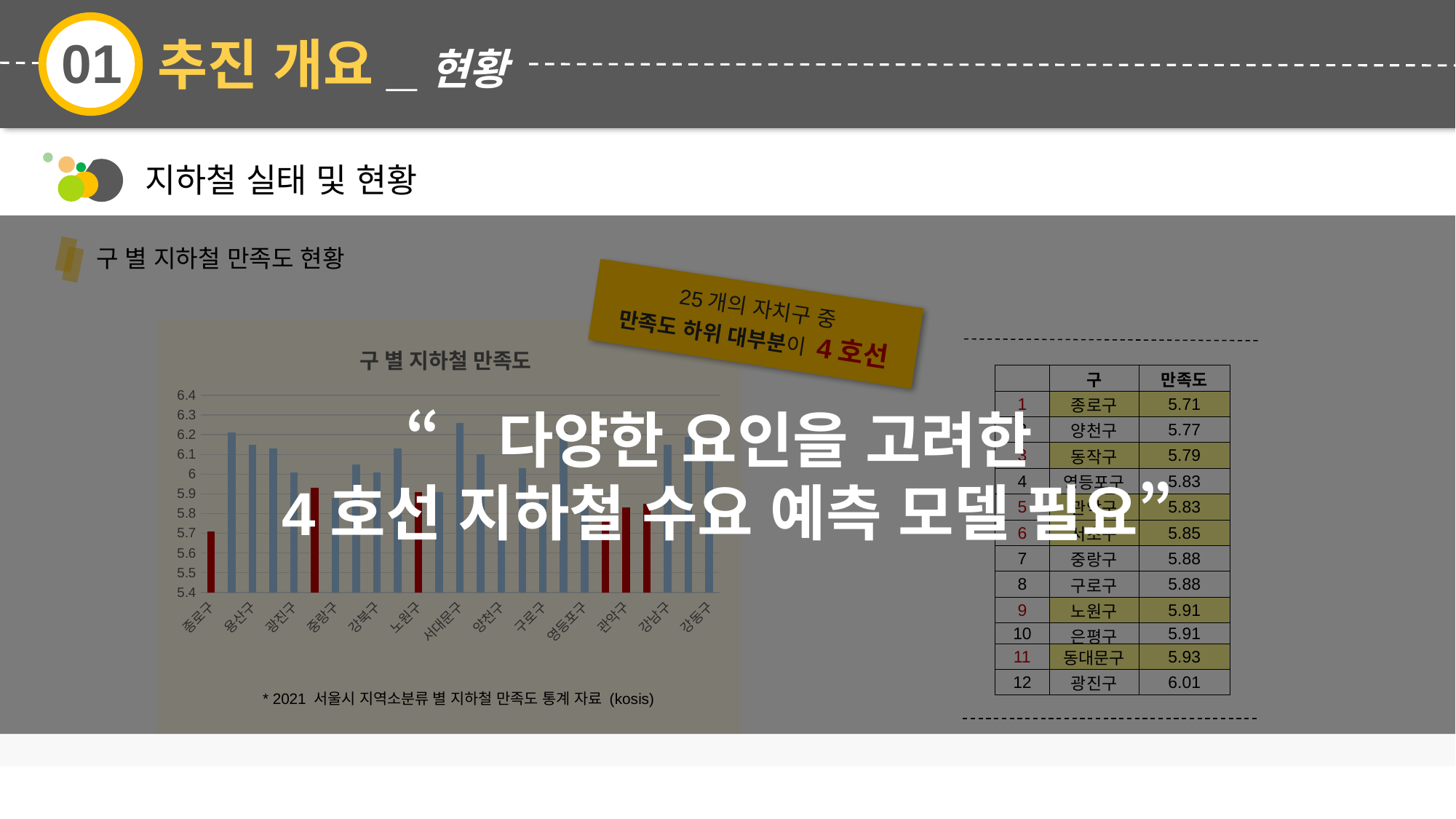

01
추진 개요_현황

지하철 실태 및 현황
“ 다양한 요인을 고려한
4호선 지하철 수요 예측 모델 필요”

구 별 지하철 만족도 현황

25개의 자치구 중
만족도 하위 대부분이 4호선

### Chart: 구 별 지하철 만족도

| Category |  |
|---|---|
| 종로구 | 5.71 |
| 중구 | 6.21 |
| 용산구 | 6.15 |
| 성동구 | 6.13 |
| 광진구 | 6.01 |
| 동대문구 | 5.93 |
| 중랑구 | 5.88 |
| 성북구 | 6.05 |
| 강북구 | 6.01 |
| 도봉구 | 6.13 |
| 노원구 | 5.91 |
| 은평구 | 5.91 |
| 서대문구 | 6.26 |
| 마포구 | 6.1 |
| 양천구 | 5.77 |
| 강서구 | 6.03 |
| 구로구 | 5.88 |
| 금천구 | 6.21 |
| 영등포구 | 5.83 |
| 동작구 | 5.79 |
| 관악구 | 5.83 |
| 서초구 | 5.85 |
| 강남구 | 6.15 |
| 송파구 | 6.19 |
| 강동구 | 6.08 |
|  | 구 | 만족도 |
| --- | --- | --- |
| 1 | 종로구 | 5.71 |
| 2 | 양천구 | 5.77 |
| 3 | 동작구 | 5.79 |
| 4 | 영등포구 | 5.83 |
| 5 | 관악구 | 5.83 |
| 6 | 서초구 | 5.85 |
| 7 | 중랑구 | 5.88 |
| 8 | 구로구 | 5.88 |
| 9 | 노원구 | 5.91 |
| 10 | 은평구 | 5.91 |
| 11 | 동대문구 | 5.93 |
| 12 | 광진구 | 6.01 |
* 2021 서울시 지역소분류 별 지하철 만족도 통계 자료 (kosis)